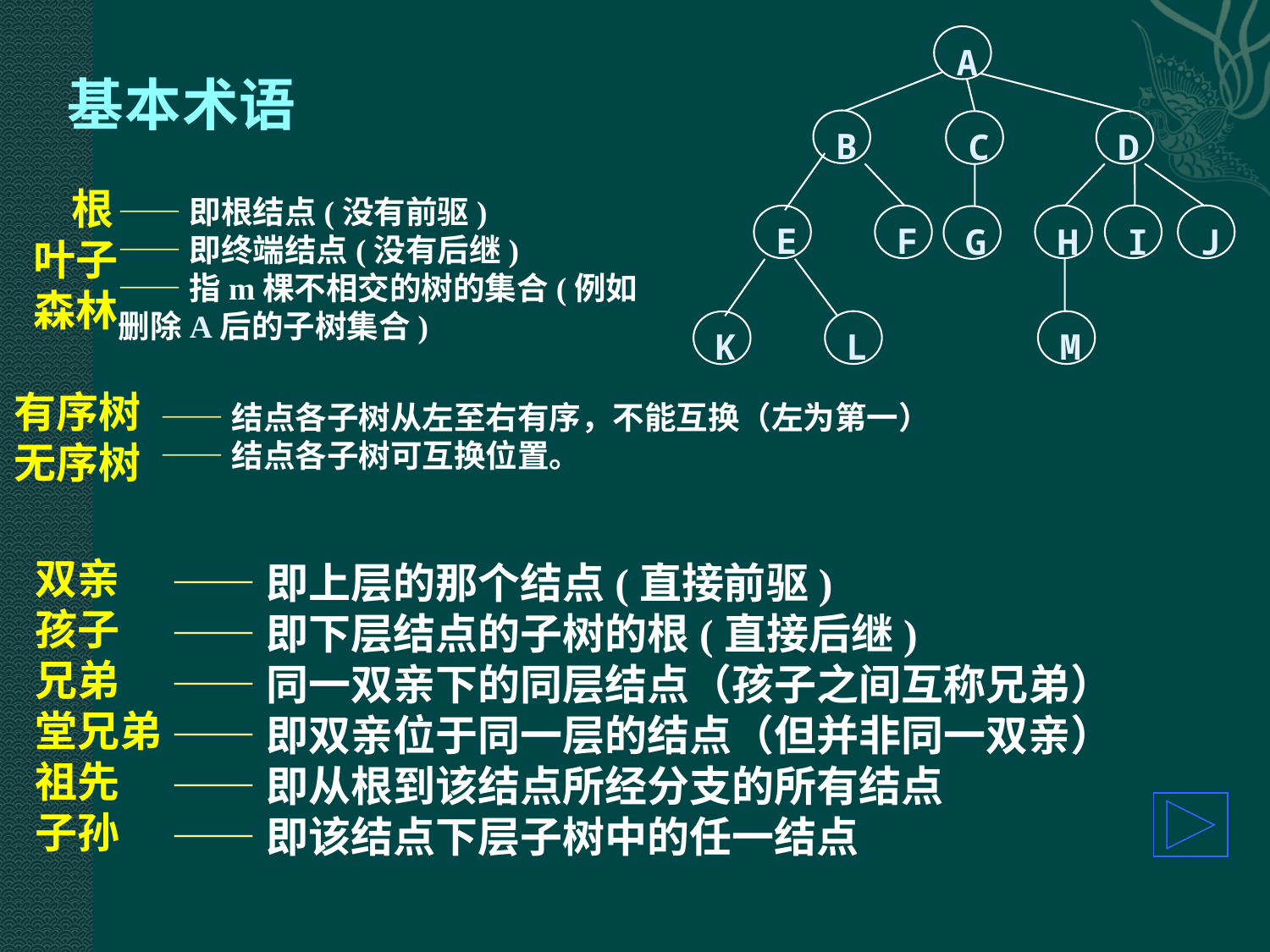

A

B

D

C

F

H

I

J

E

G

L

M

K
# 基本术语
     根
 叶子
 森林

有序树
无序树
——即根结点(没有前驱)
——即终端结点(没有后继)
——指m棵不相交的树的集合(例如删除A后的子树集合)
——结点各子树从左至右有序，不能互换（左为第一）
——结点各子树可互换位置。
双亲
孩子
兄弟
堂兄弟
祖先
子孙
——即上层的那个结点(直接前驱)
——即下层结点的子树的根(直接后继)
——同一双亲下的同层结点（孩子之间互称兄弟）
——即双亲位于同一层的结点（但并非同一双亲）
——即从根到该结点所经分支的所有结点
——即该结点下层子树中的任一结点